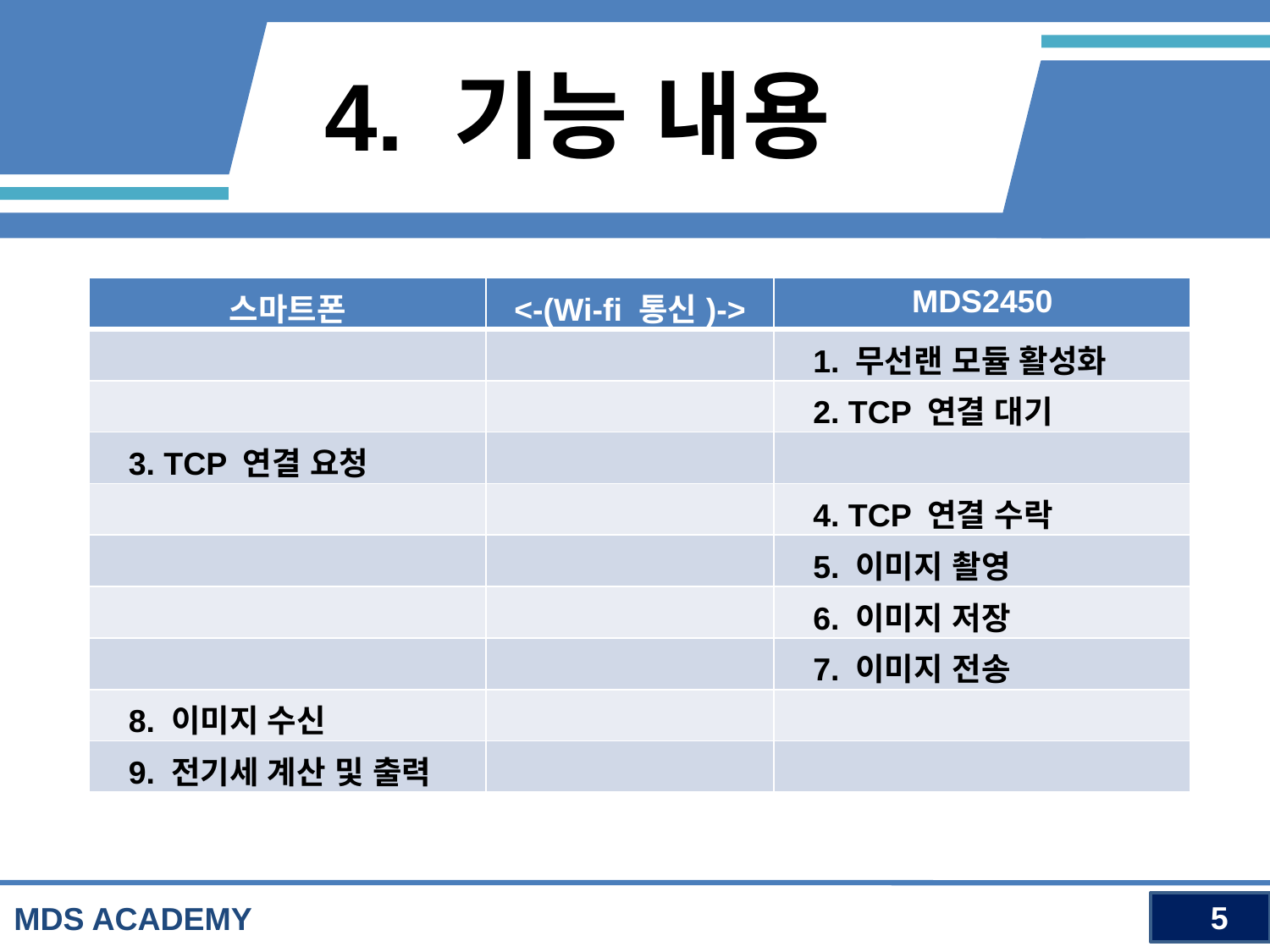

4. 기능 내용

| 스마트폰 | <-(Wi-fi 통신)-> | MDS2450 |
| --- | --- | --- |
|  |  | 1. 무선랜 모듈 활성화 |
|  |  | 2. TCP 연결 대기 |
| 3. TCP 연결 요청 |  |  |
|  |  | 4. TCP 연결 수락 |
|  |  | 5. 이미지 촬영 |
|  |  | 6. 이미지 저장 |
|  |  | 7. 이미지 전송 |
| 8. 이미지 수신 |  |  |
| 9. 전기세 계산 및 출력 |  |  |
MDS ACADEMY
  5